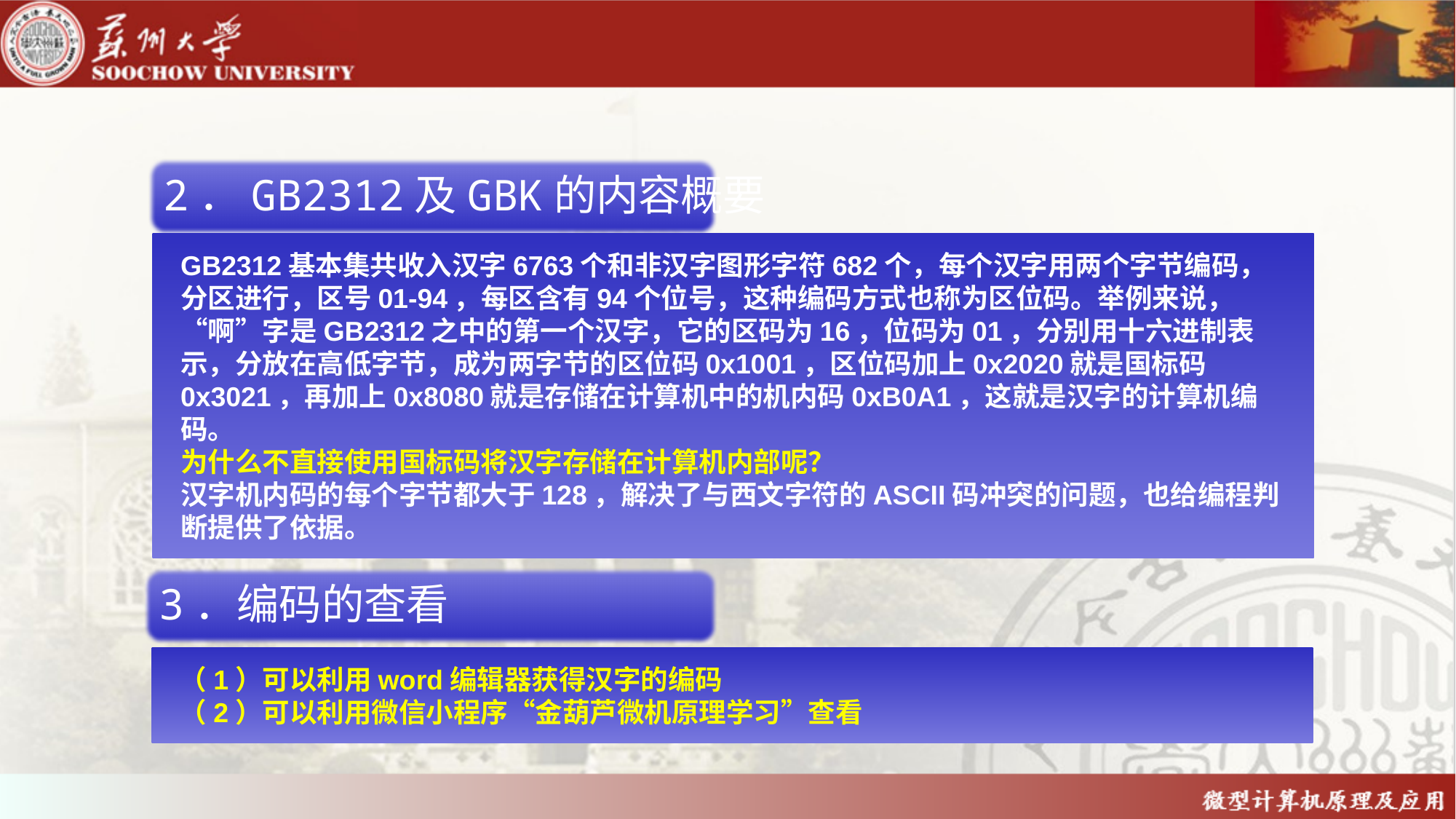

2．GB2312及GBK的内容概要
GB2312基本集共收入汉字6763个和非汉字图形字符682个，每个汉字用两个字节编码，分区进行，区号01-94，每区含有94个位号，这种编码方式也称为区位码。举例来说，“啊”字是GB2312之中的第一个汉字，它的区码为16，位码为01，分别用十六进制表示，分放在高低字节，成为两字节的区位码0x1001，区位码加上0x2020就是国标码0x3021，再加上0x8080就是存储在计算机中的机内码0xB0A1，这就是汉字的计算机编码。
为什么不直接使用国标码将汉字存储在计算机内部呢？
汉字机内码的每个字节都大于128，解决了与西文字符的ASCII码冲突的问题，也给编程判断提供了依据。

3．编码的查看
（1）可以利用word编辑器获得汉字的编码
（2）可以利用微信小程序“金葫芦微机原理学习”查看